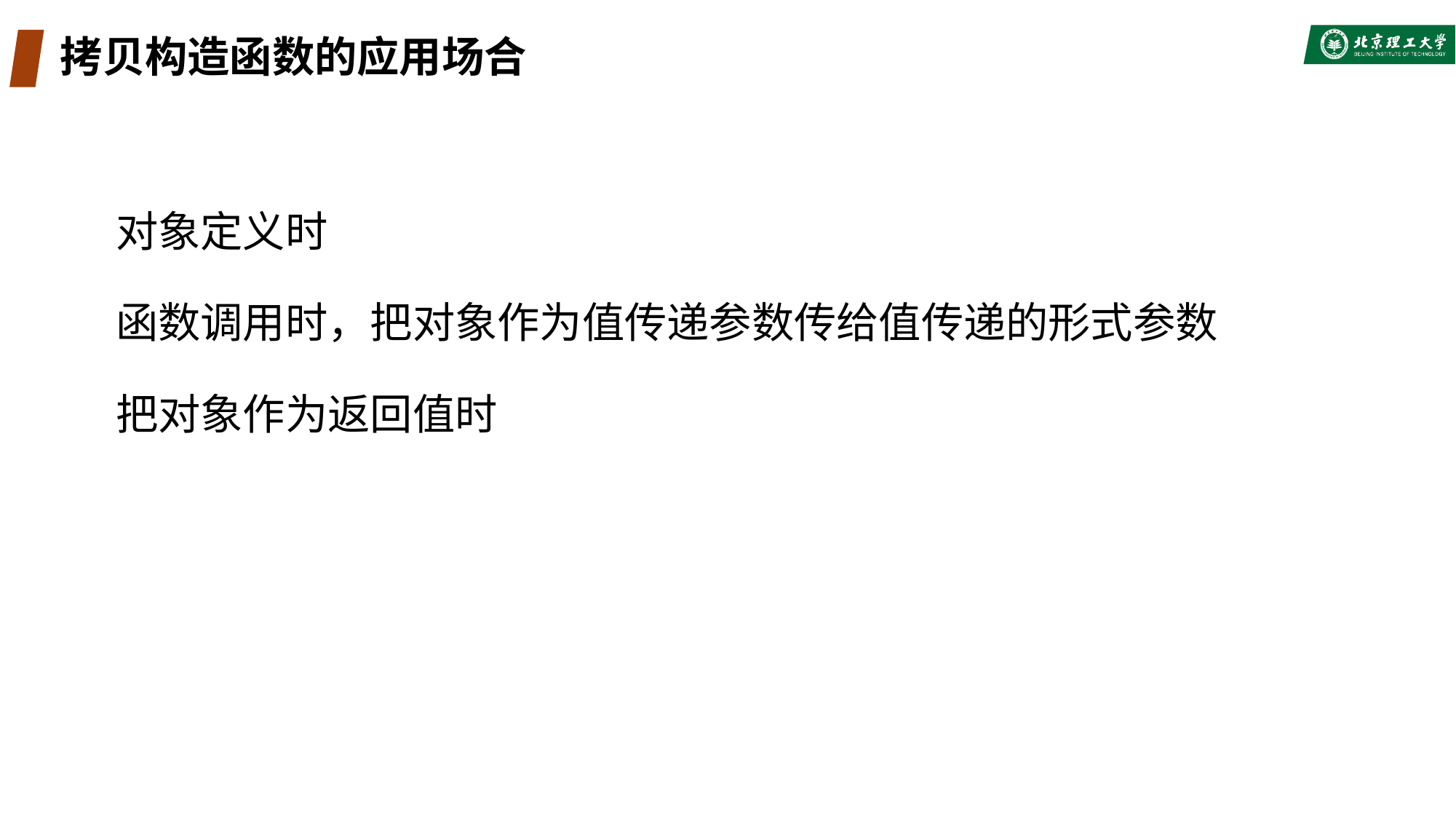

# 拷贝构造函数的应用场合
对象定义时
函数调用时，把对象作为值传递参数传给值传递的形式参数
把对象作为返回值时